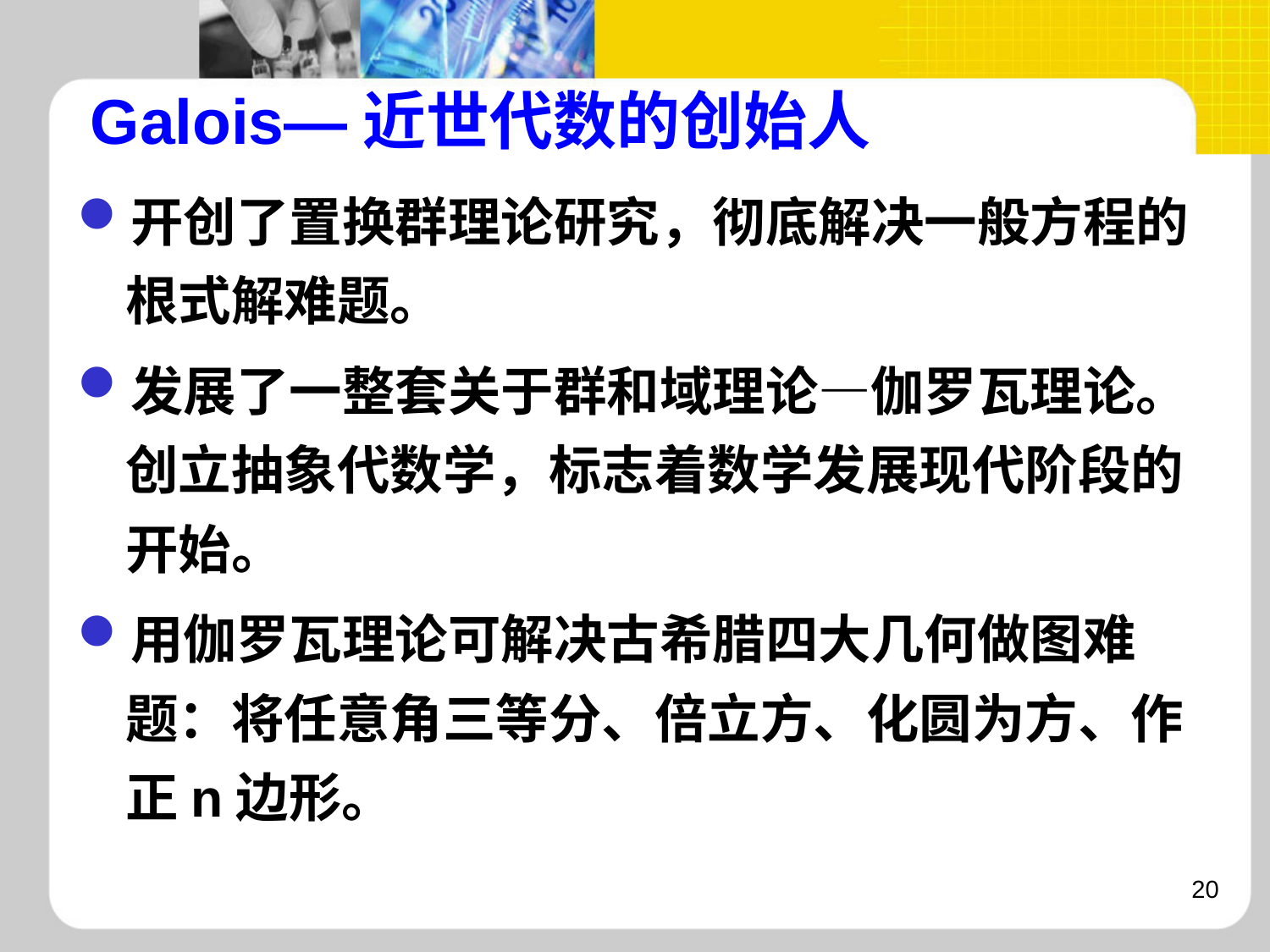

Galois—近世代数的创始人
开创了置换群理论研究，彻底解决一般方程的根式解难题。
发展了一整套关于群和域理论—伽罗瓦理论。创立抽象代数学，标志着数学发展现代阶段的开始。
用伽罗瓦理论可解决古希腊四大几何做图难题：将任意角三等分、倍立方、化圆为方、作正n边形。
20